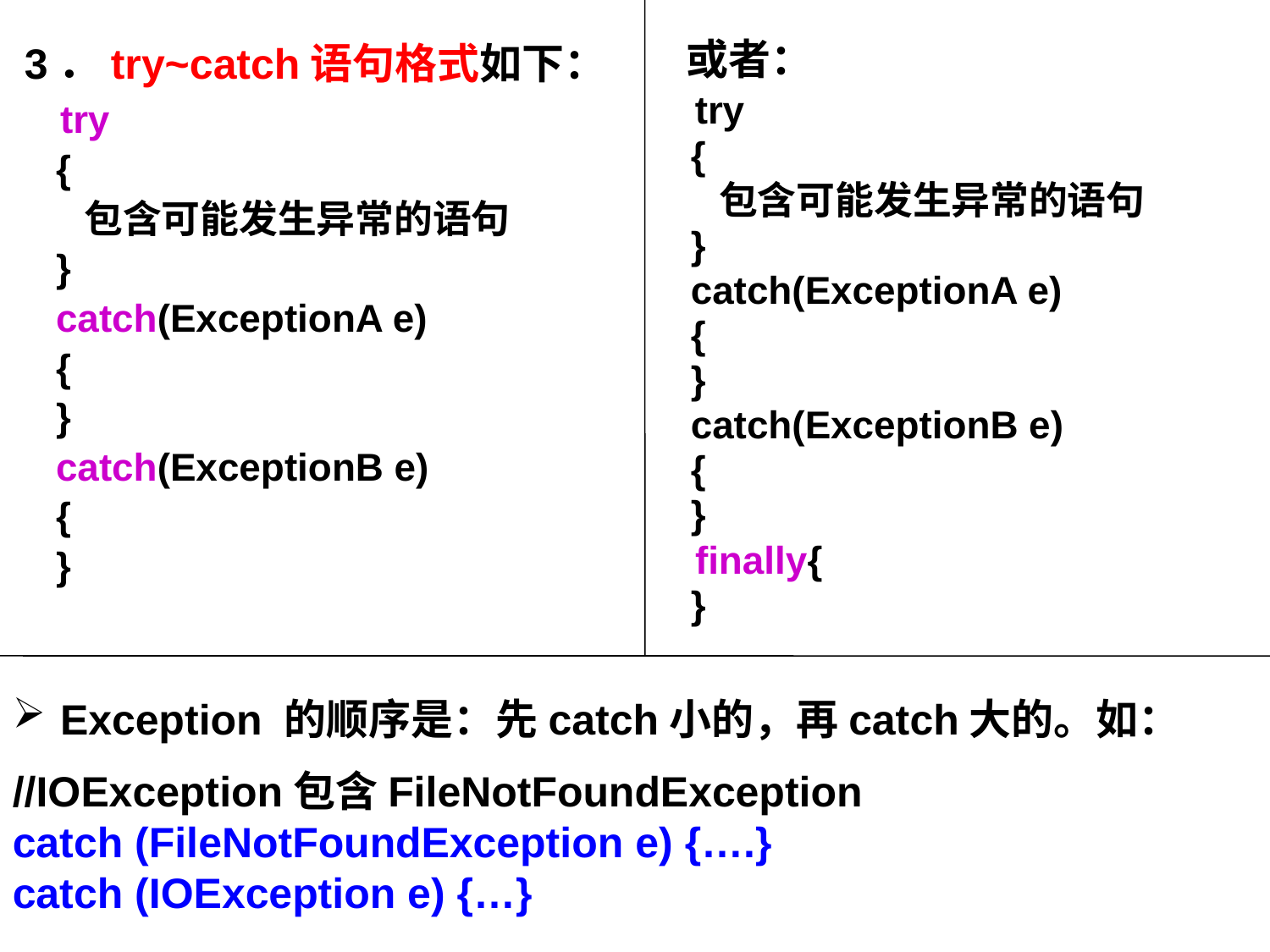

3．try~catch语句格式如下：
    try
    {
       包含可能发生异常的语句
    }
    catch(ExceptionA e)
    {
    }
    catch(ExceptionB e)
    {
    }

   或者：
    try
    {
       包含可能发生异常的语句
    }
    catch(ExceptionA e)
    {
    }
    catch(ExceptionB e)
    {
    }
	finally{
    }

Exception 的顺序是：先catch小的，再catch大的。如：

//IOException包含FileNotFoundException
catch (FileNotFoundException e) {….}
catch (IOException e) {…}